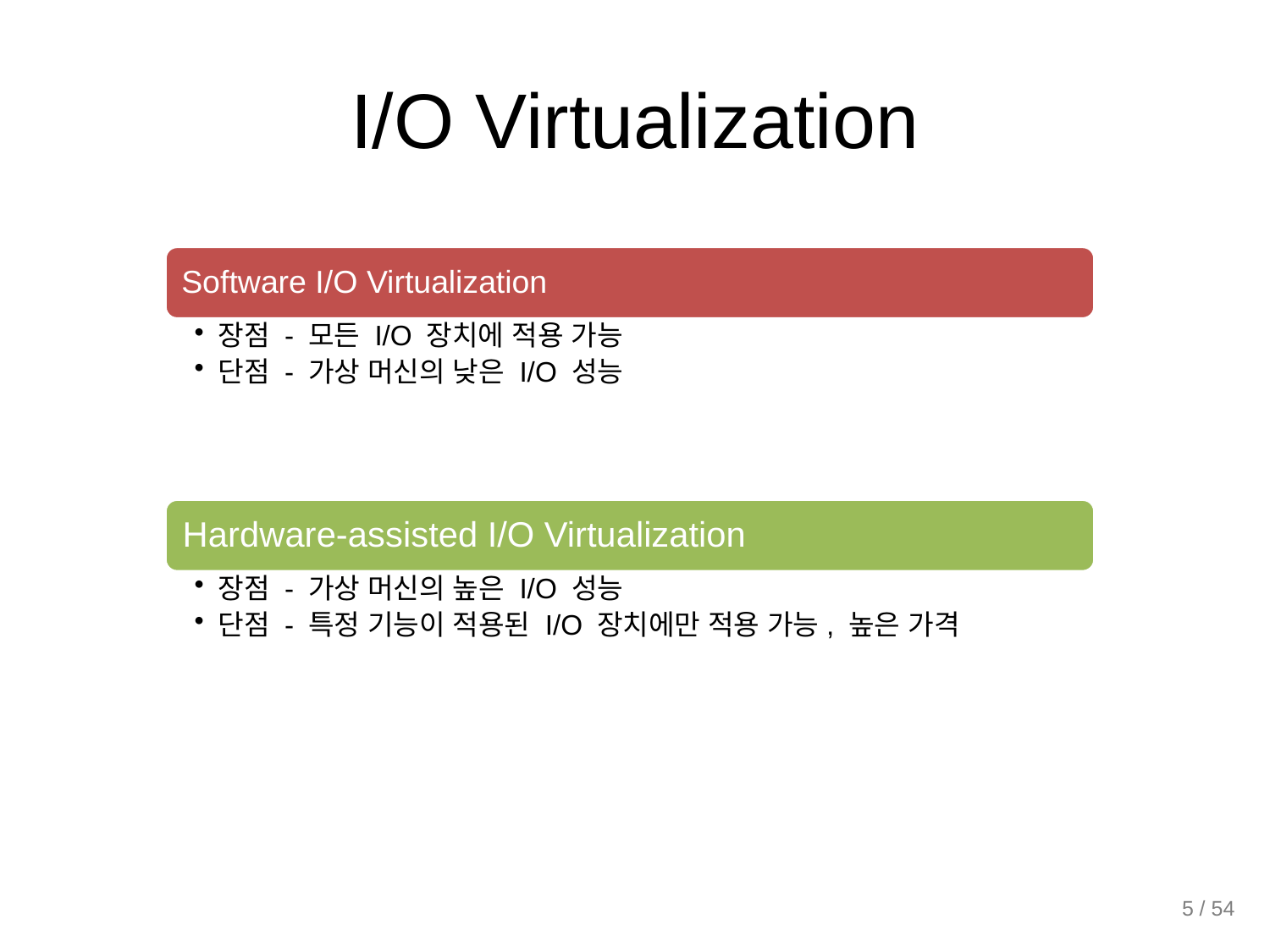

# I/O Virtualization
Software I/O Virtualization
장점 - 모든 I/O 장치에 적용 가능
단점 - 가상 머신의 낮은 I/O 성능

Hardware-assisted I/O Virtualization
장점 - 가상 머신의 높은 I/O 성능
단점 - 특정 기능이 적용된 I/O 장치에만 적용 가능, 높은 가격

5